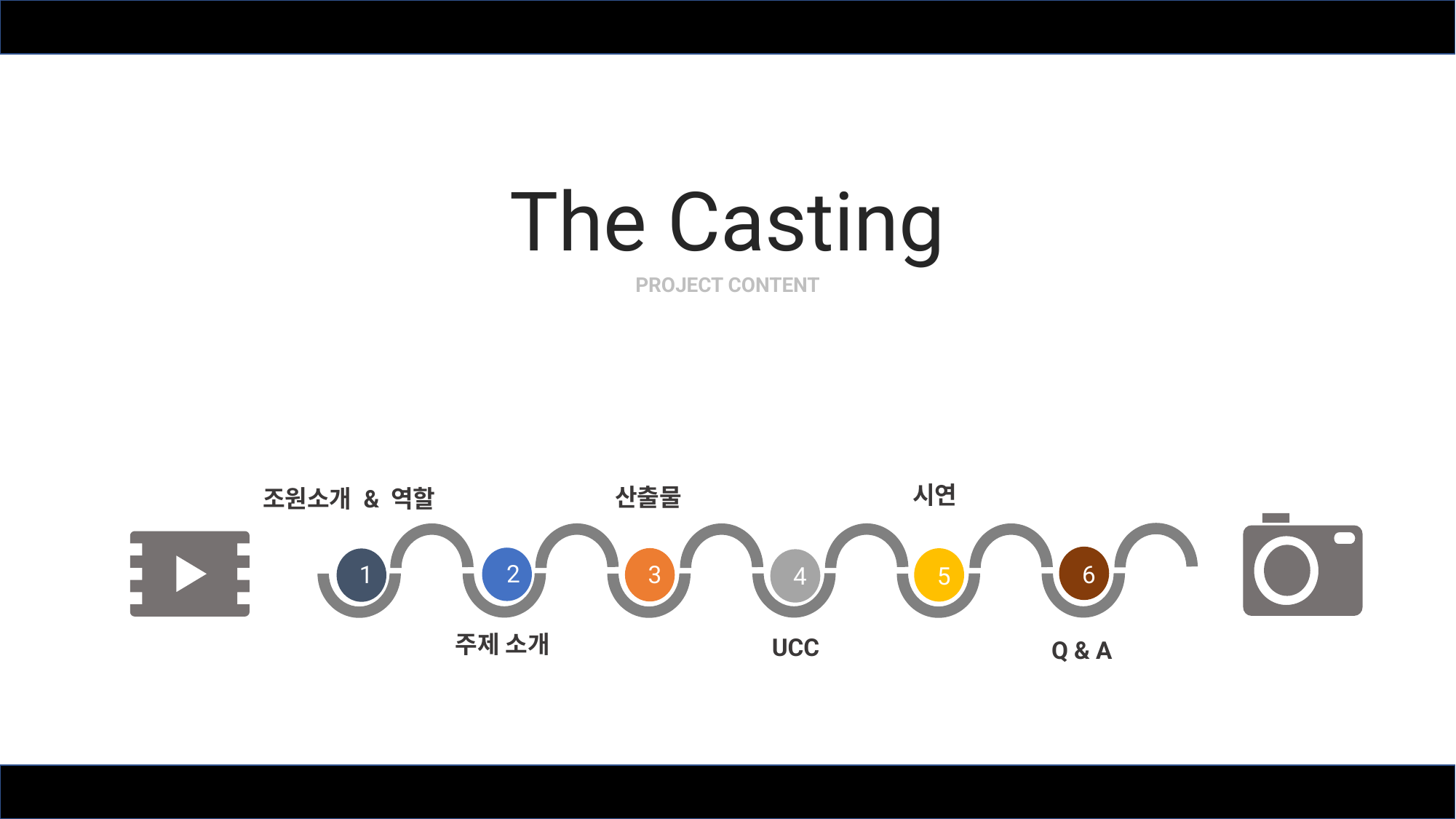

The Casting
PROJECT CONTENT
시연
산출물
조원소개 & 역할

2

3

5

1

4
주제 소개
UCC

6
Q & A

2